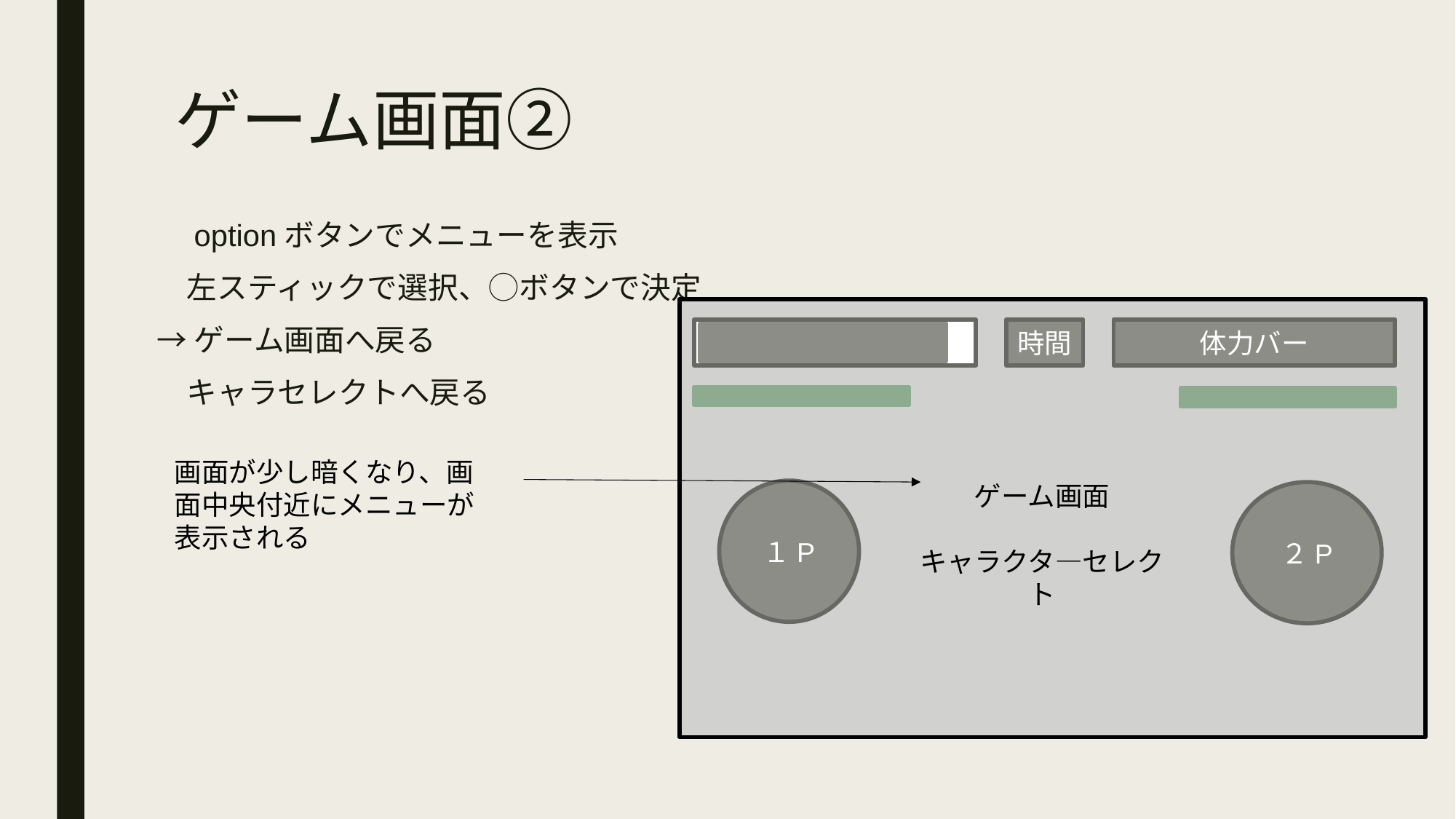

# ゲーム画面②

　optionボタンでメニューを表示
　左スティックで選択、◯ボタンで決定
→ゲーム画面へ戻る
　キャラセレクトへ戻る

１Pの体力バー
時間
体力バー

ゲーム画面

キャラクタ―セレクト

画面が少し暗くなり、画面中央付近にメニューが表示される
１P
２P